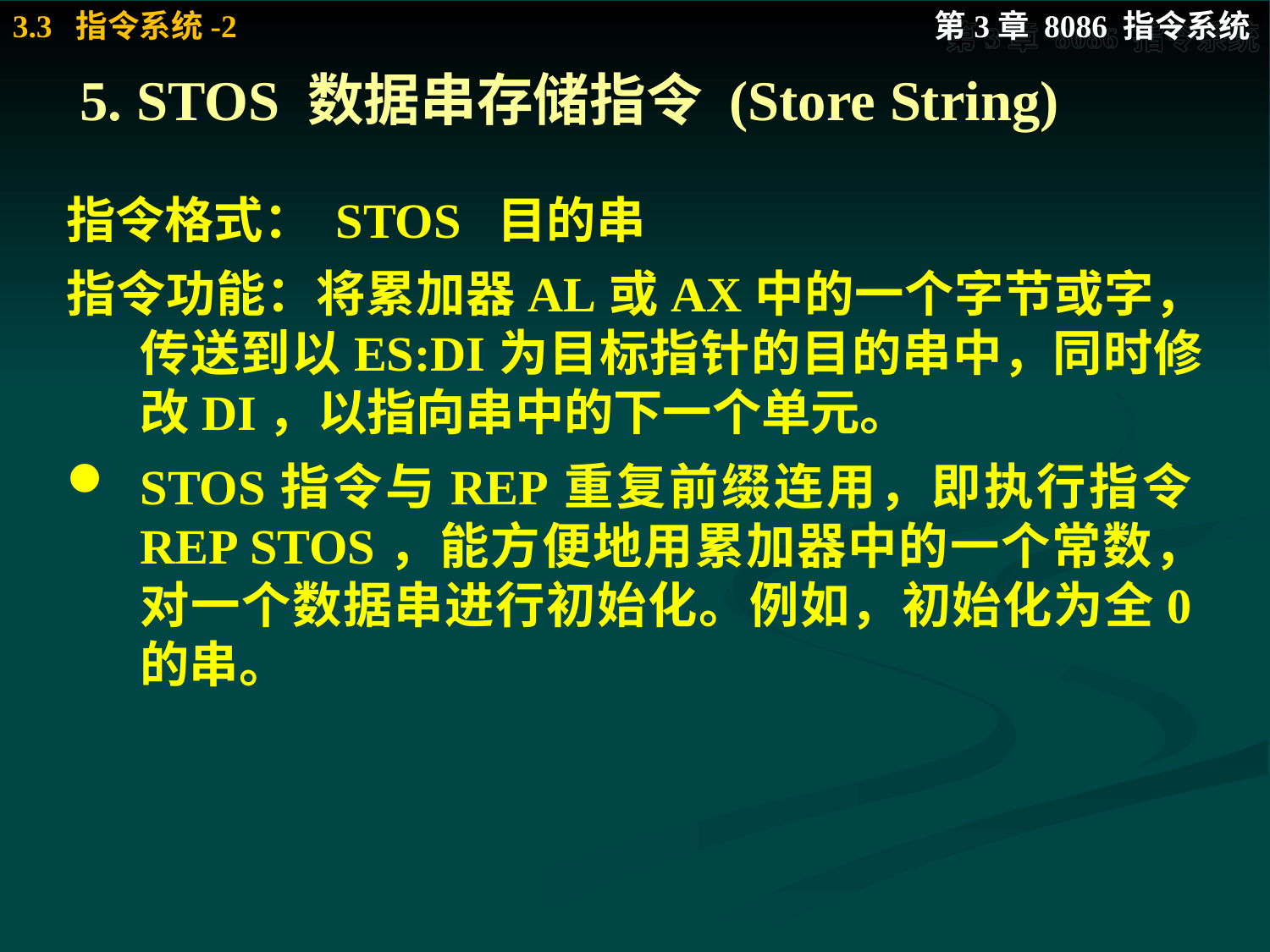

# 5. STOS 数据串存储指令 (Store String)
指令格式： STOS  目的串
指令功能：将累加器AL或AX中的一个字节或字，传送到以ES:DI为目标指针的目的串中，同时修改DI，以指向串中的下一个单元。
STOS指令与REP重复前缀连用，即执行指令REP STOS，能方便地用累加器中的一个常数，对一个数据串进行初始化。例如，初始化为全0的串。